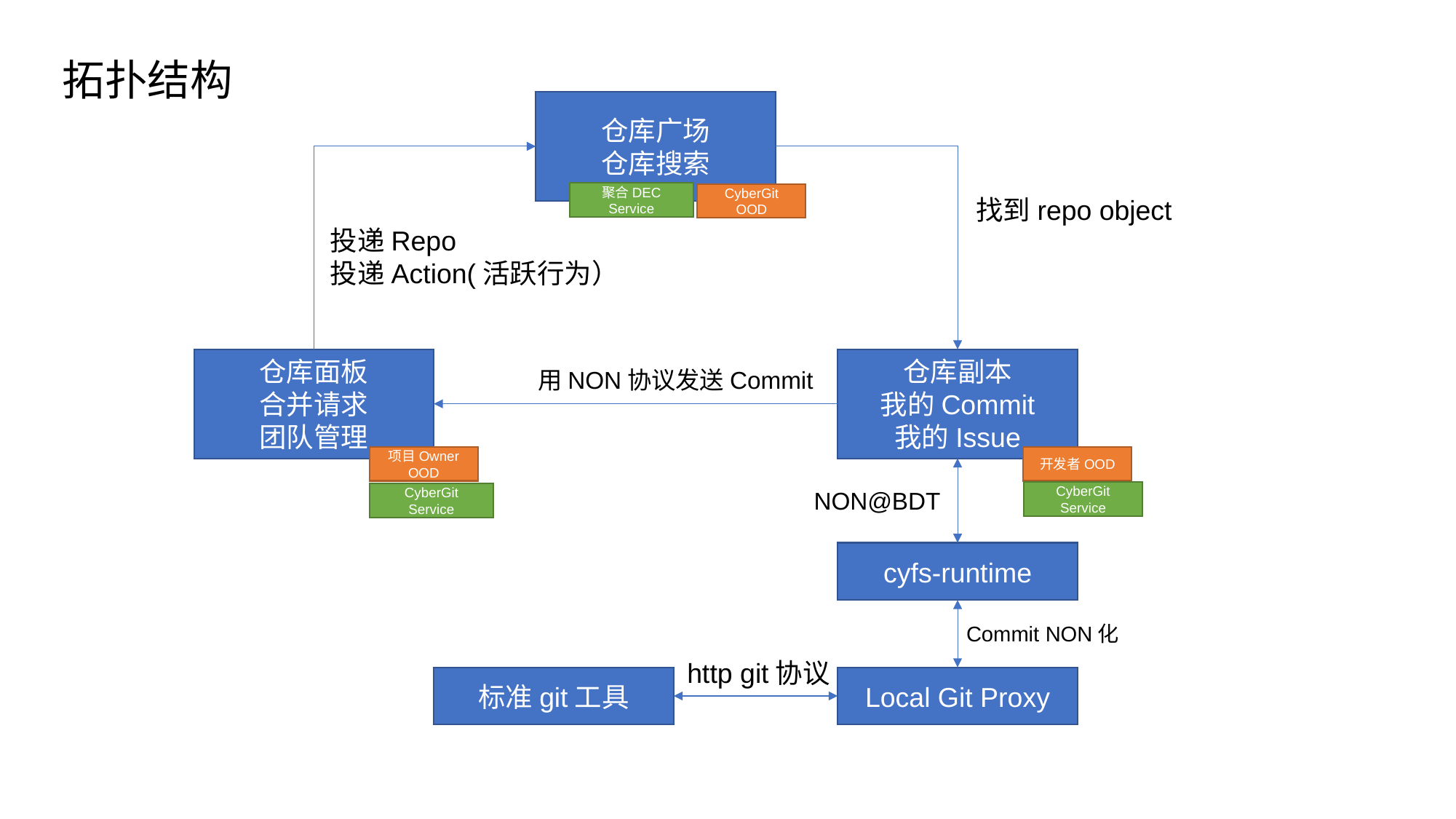

# 拓扑结构
仓库广场
仓库搜索
聚合DEC Service
CyberGit OOD
找到repo object
投递Repo
投递Action(活跃行为）
仓库面板
合并请求
团队管理
仓库副本
我的Commit
我的Issue
用NON协议发送Commit
项目Owner OOD
开发者OOD
NON@BDT
CyberGit Service
CyberGit Service
cyfs-runtime
Commit NON化
http git协议
标准git工具
Local Git Proxy